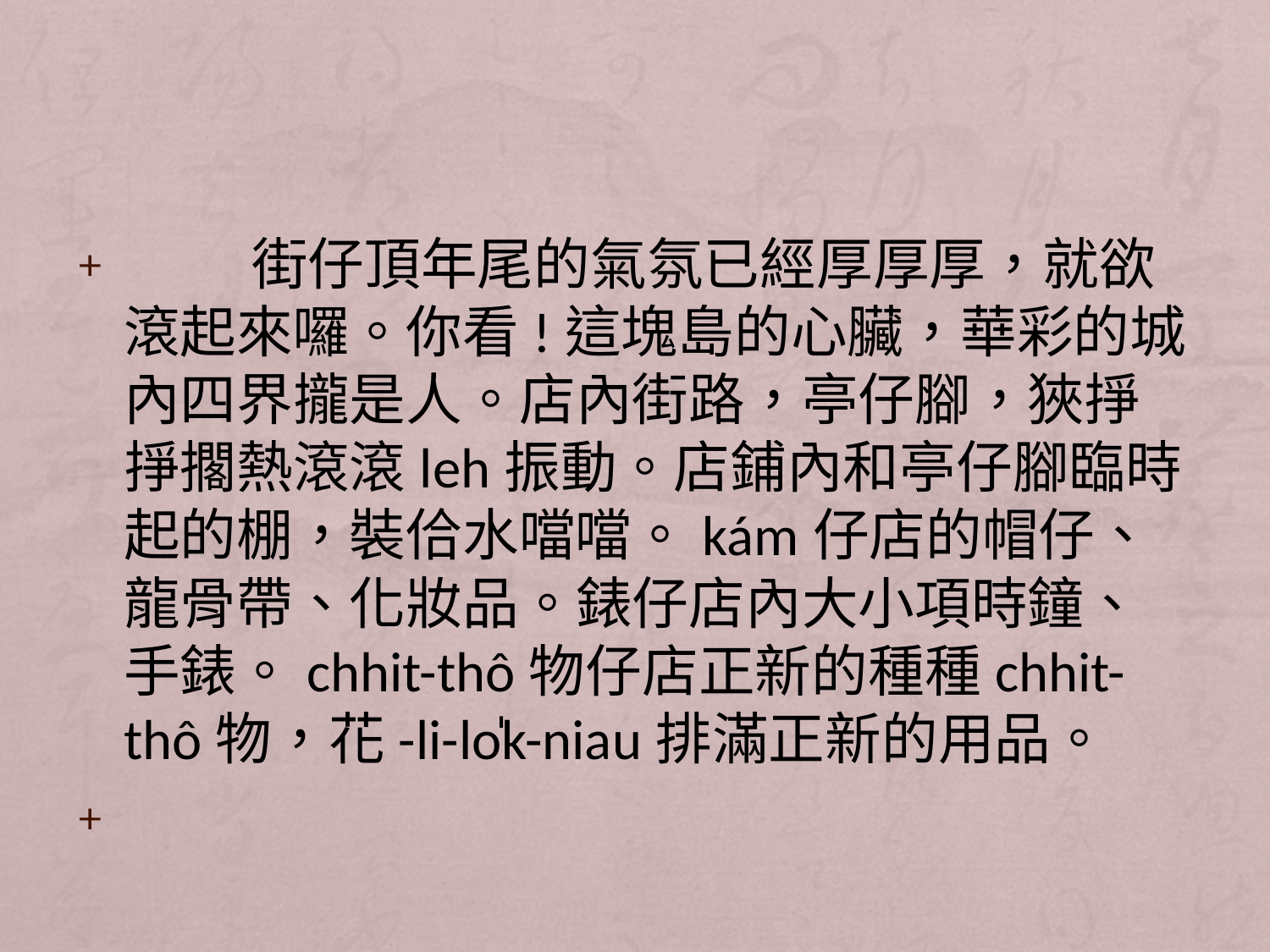

#
         街仔頂年尾的氣氛已經厚厚厚，就欲滾起來囉。你看!這塊島的心臟，華彩的城內四界攏是人。店內街路，亭仔腳，狹掙掙擱熱滾滾leh振動。店鋪內和亭仔腳臨時起的棚，裝佮水噹噹。kám仔店的帽仔、龍骨帶、化妝品。錶仔店內大小項時鐘、手錶。chhit-thô物仔店正新的種種chhit-thô物，花-li-lo̍k-niau排滿正新的用品。